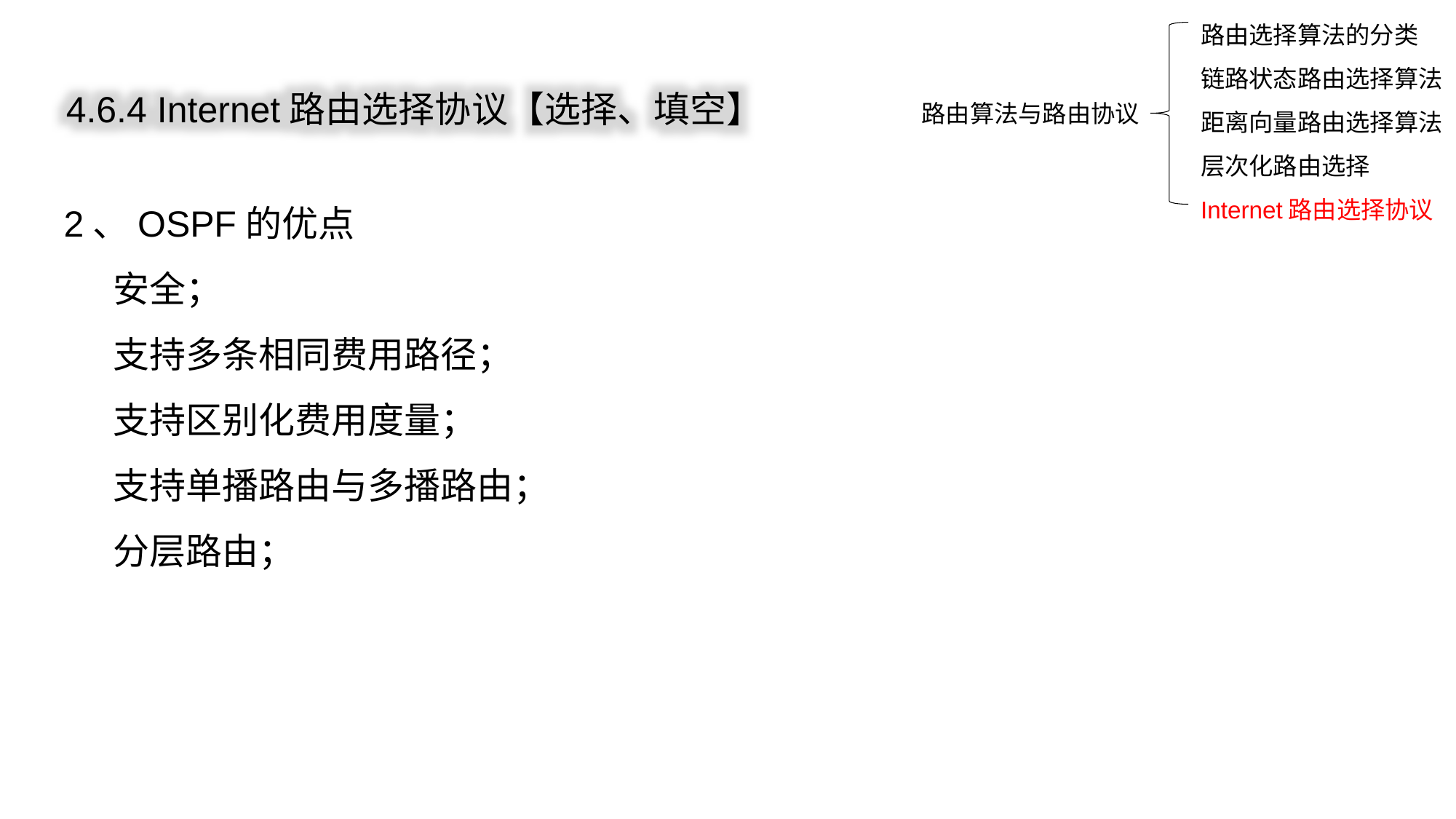

路由选择算法的分类
链路状态路由选择算法
距离向量路由选择算法
层次化路由选择
Internet路由选择协议

4.6.4 Internet路由选择协议【选择、填空】
路由算法与路由协议
2、OSPF的优点
     安全；
     支持多条相同费用路径；
     支持区别化费用度量；
     支持单播路由与多播路由；
     分层路由；